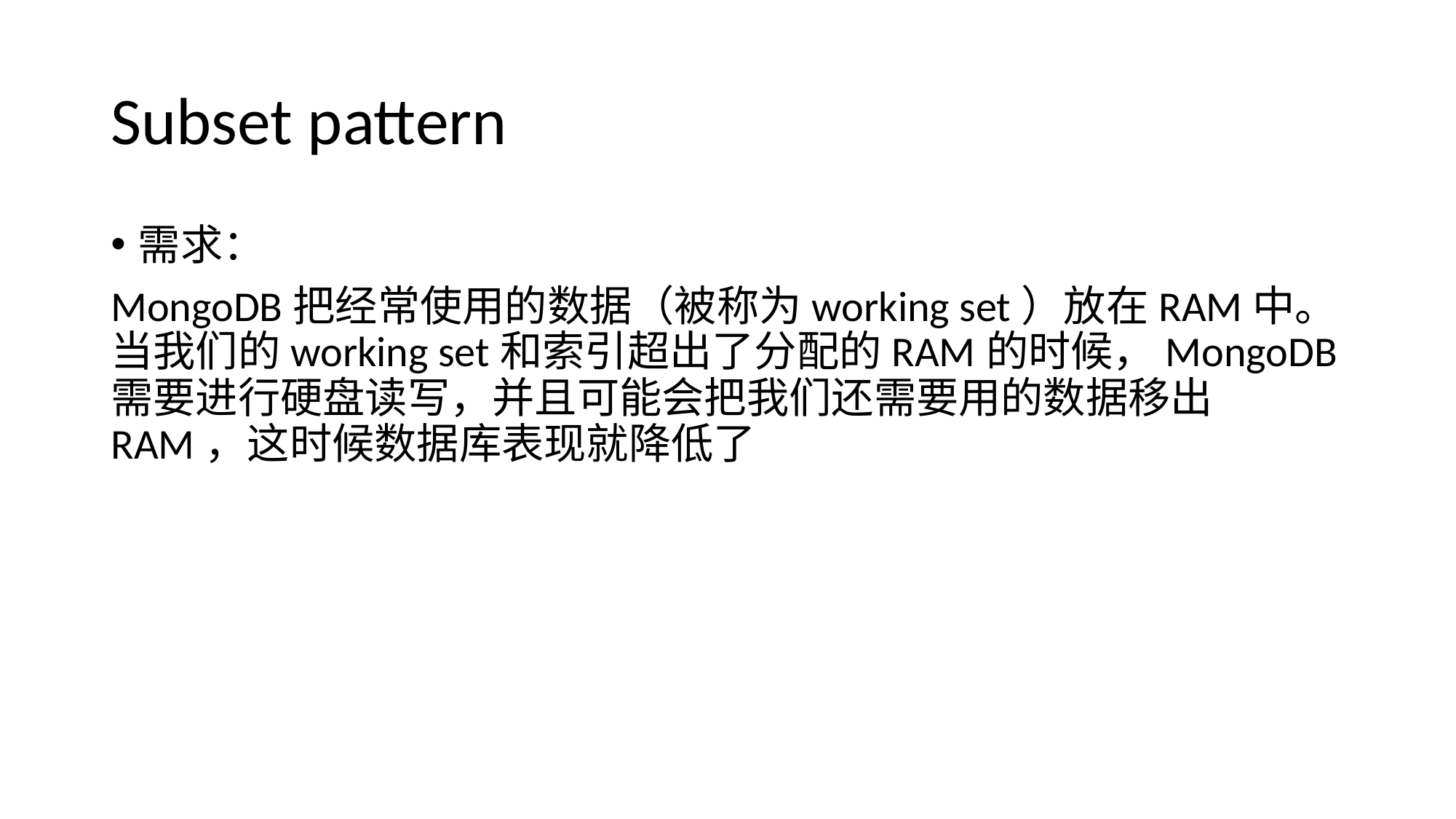

# Subset pattern
需求：
MongoDB把经常使用的数据（被称为working set）放在RAM中。当我们的working set和索引超出了分配的RAM的时候，MongoDB需要进行硬盘读写，并且可能会把我们还需要用的数据移出RAM，这时候数据库表现就降低了